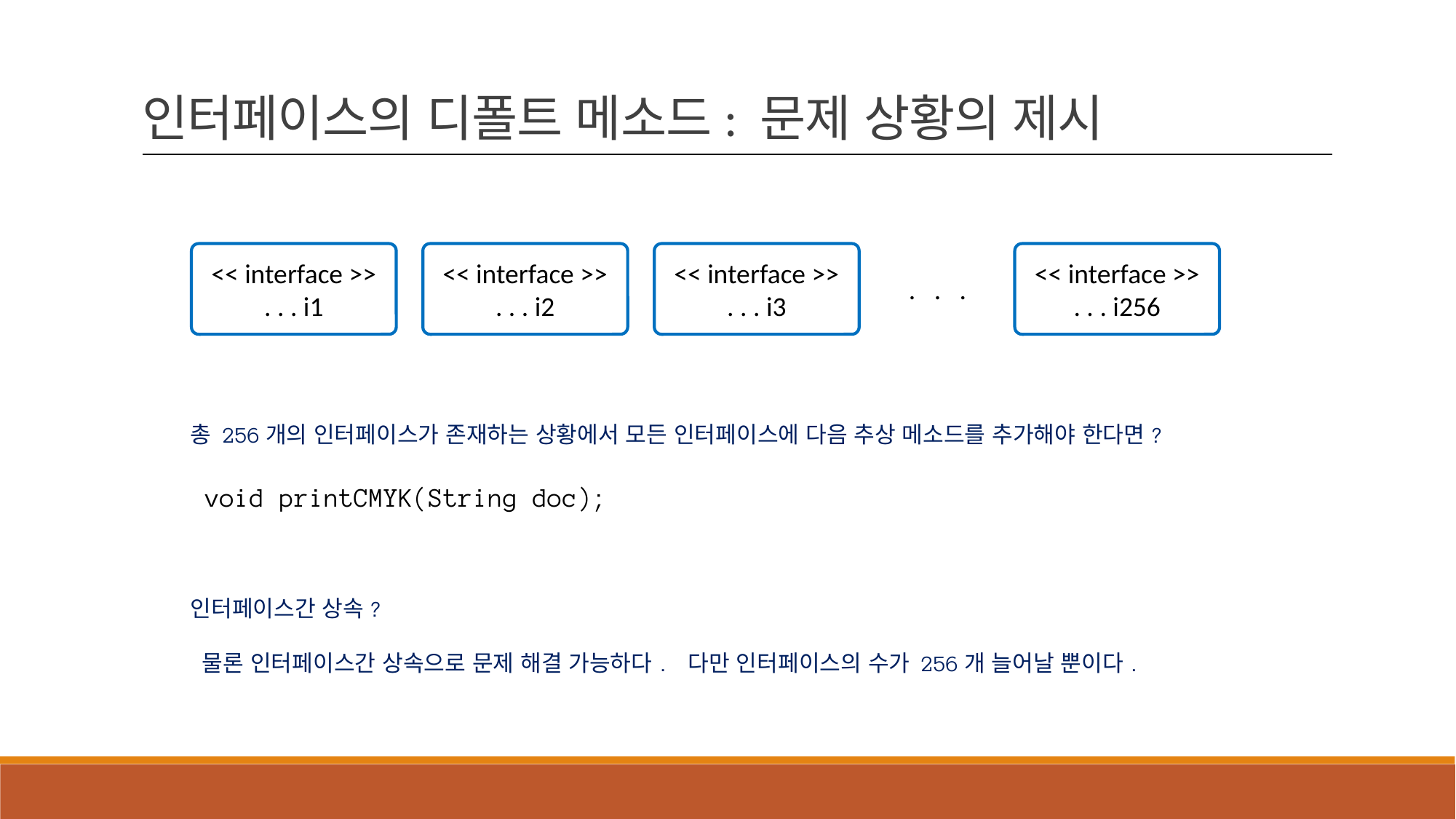

인터페이스의 디폴트 메소드: 문제 상황의 제시
<< interface >>
. . . i3
<< interface >>
. . . i256
<< interface >>
. . . i2
<< interface >>
. . . i1
 .   .   .
총 256개의 인터페이스가 존재하는 상황에서 모든 인터페이스에 다음 추상 메소드를 추가해야 한다면?
 void printCMYK(String doc);

인터페이스간 상속?
 물론 인터페이스간 상속으로 문제 해결 가능하다. 다만 인터페이스의 수가 256개 늘어날 뿐이다.